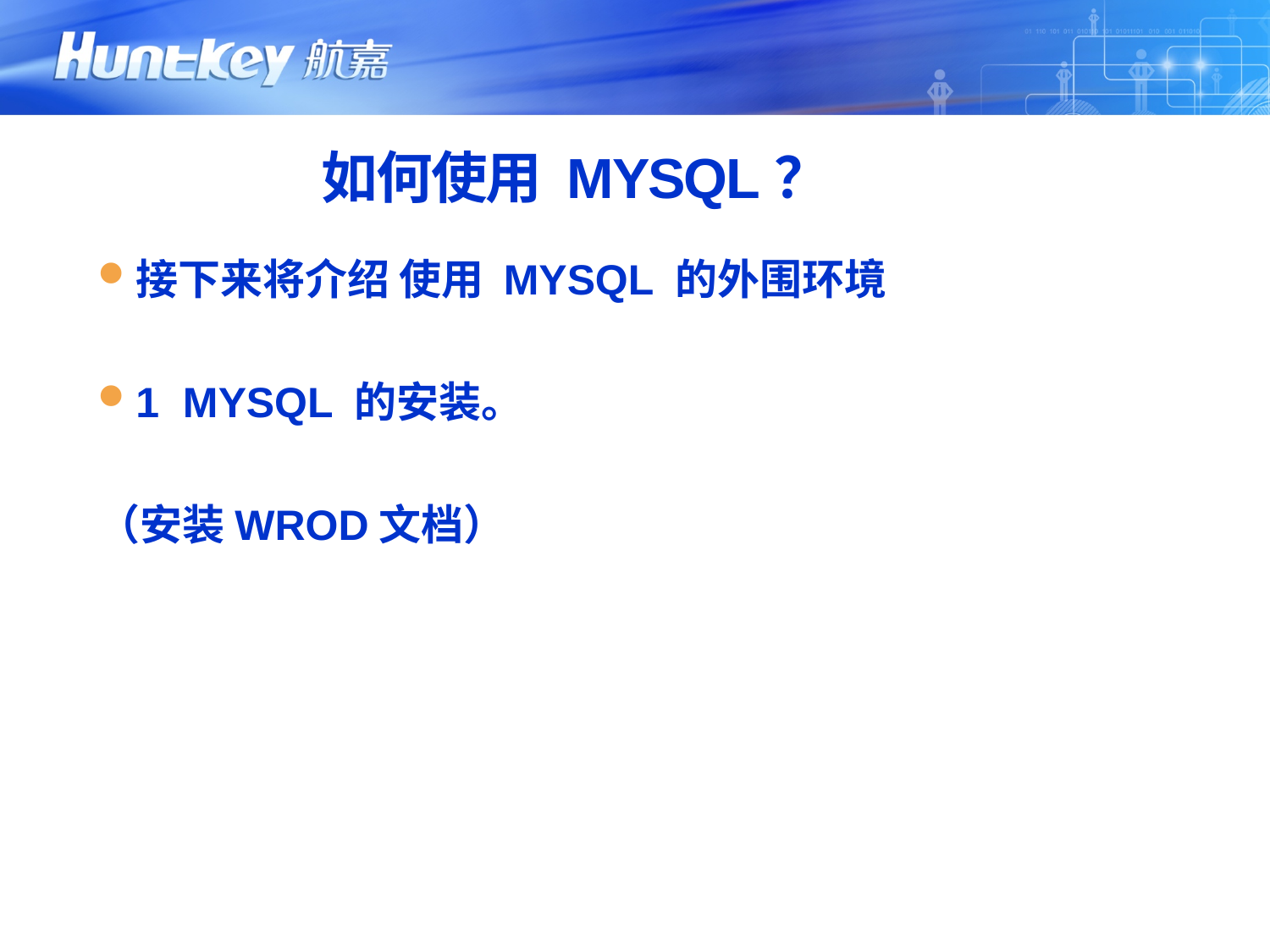

# 如何使用 MYSQL？
接下来将介绍 使用 MYSQL 的外围环境

1  MYSQL 的安装。

（安装WROD文档）